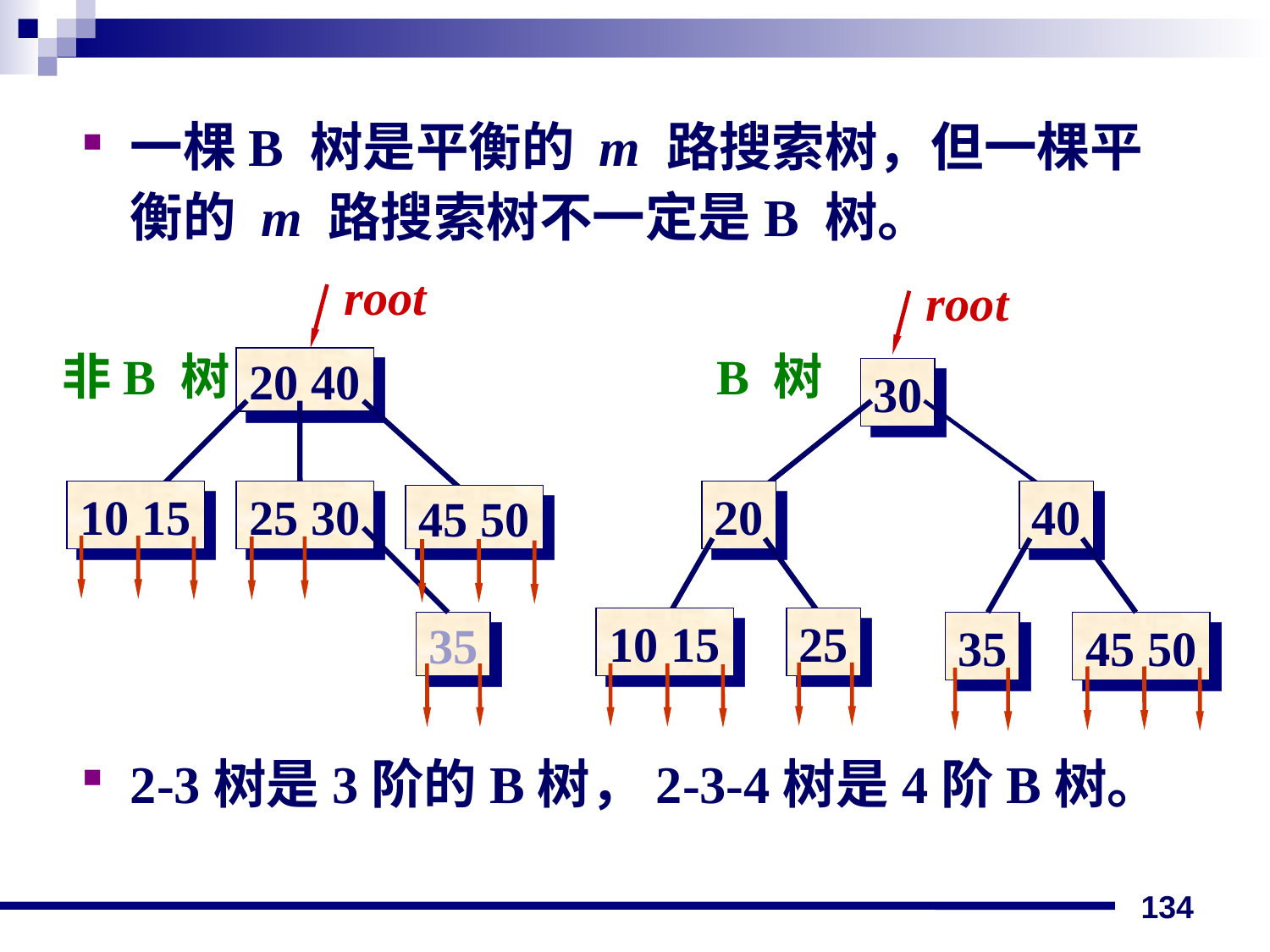

一棵B 树是平衡的 m 路搜索树，但一棵平衡的 m 路搜索树不一定是B 树。

2-3树是3阶的B树，2-3-4树是4阶B树。
root
root

非B 树             	 	            B 树
20 40
30

10 15
25 30
20
40
45 50

10 15
25
35
35
45 50

134